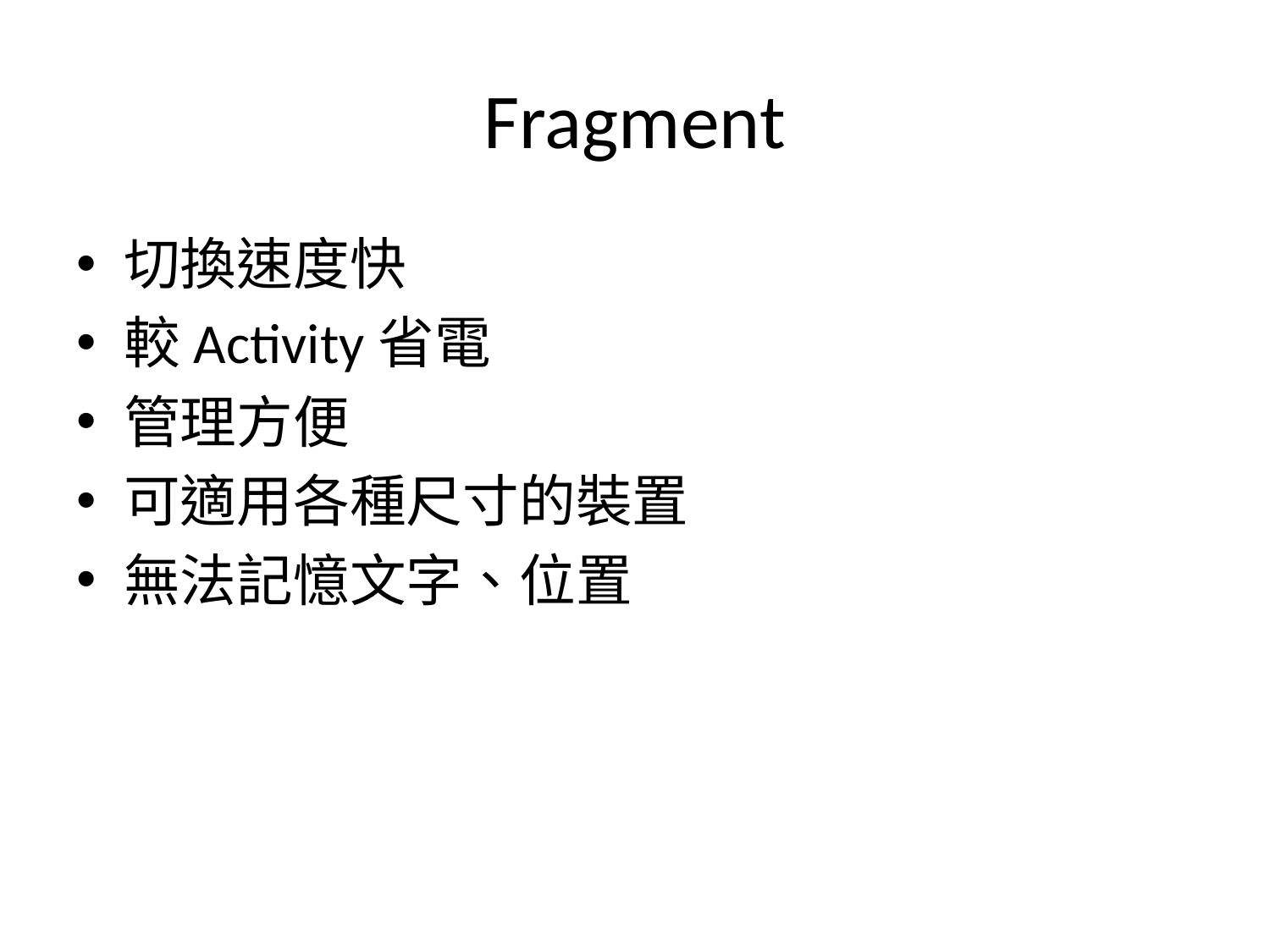

# Fragment
切換速度快
較Activity省電
管理方便
可適用各種尺寸的裝置
無法記憶文字、位置